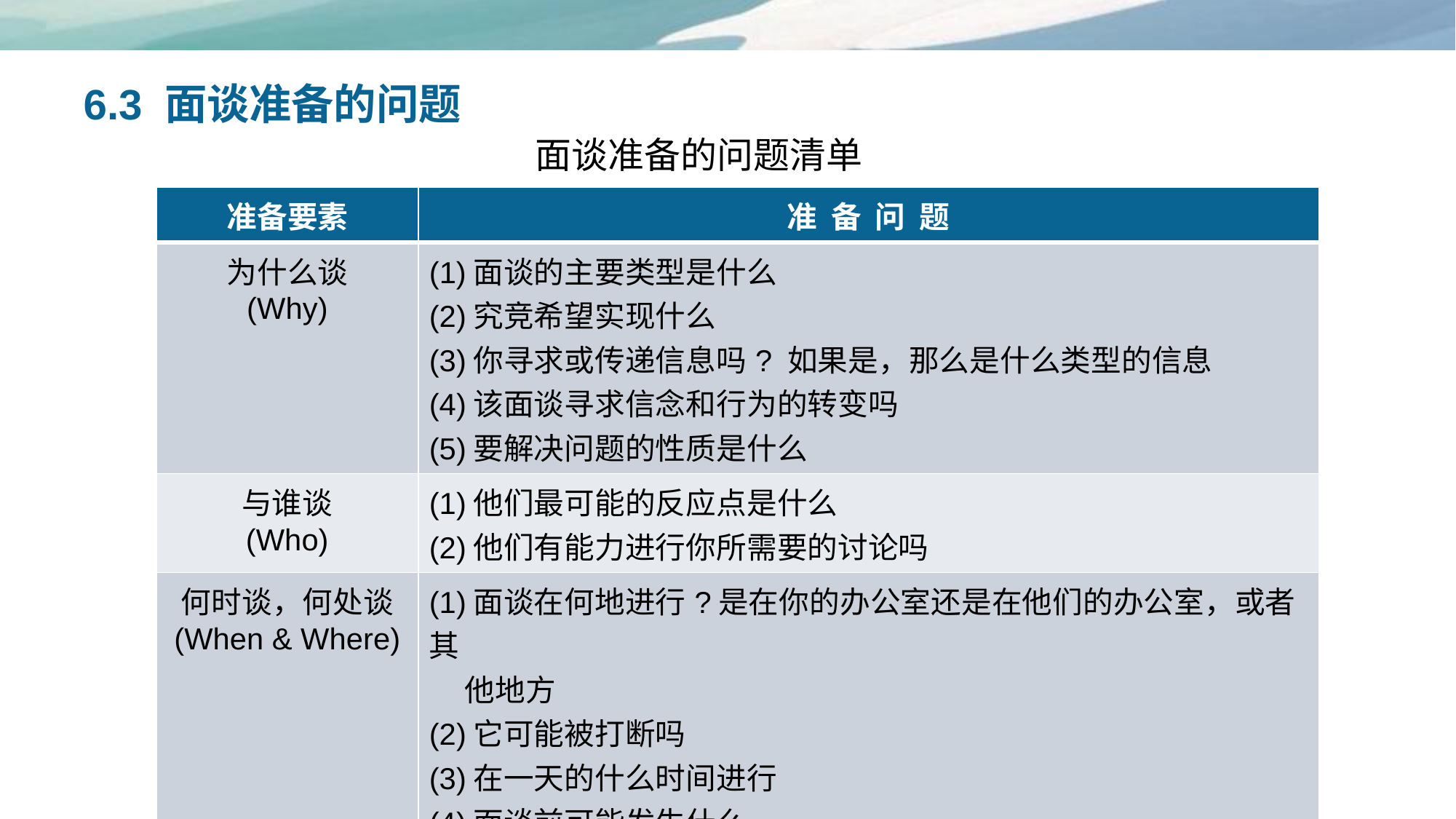

6.3 面谈准备的问题
面谈准备的问题清单
| 准备要素 | 准 备 问 题 |
| --- | --- |
| 为什么谈 (Why) | (1)面谈的主要类型是什么 (2)究竞希望实现什么 (3)你寻求或传递信息吗? 如果是，那么是什么类型的信息 (4)该面谈寻求信念和行为的转变吗 (5)要解决问题的性质是什么 |
| 与谁谈 (Who) | (1)他们最可能的反应点是什么 (2)他们有能力进行你所需要的讨论吗 |
| 何时谈，何处谈 (When & Where) | (1)面谈在何地进行?是在你的办公室还是在他们的办公室，或者其 他地方 (2)它可能被打断吗 (3)在一天的什么时间进行 (4)面谈前可能发生什么 (5)你在这件事中处于什么位置 (6)是需要了解事情全貌，还是只需提示一下迄今为止的最新情况 |